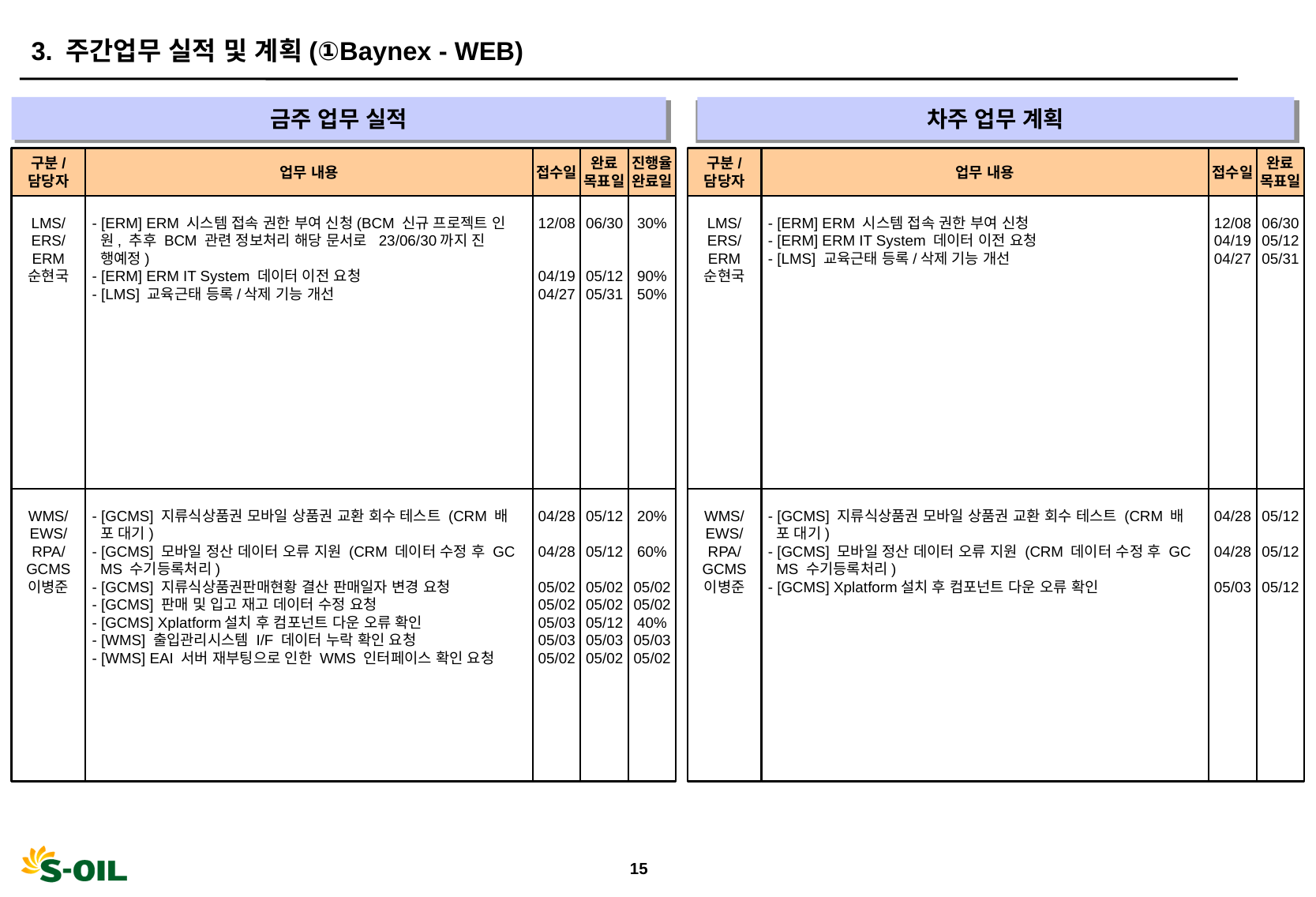

3. 주간업무 실적 및 계획(①Baynex - WEB)
금주 업무 실적
차주 업무 계획
" "
" "
구분/
담당자
업무 내용
접수일
완료
목표일
진행율
완료일
구분/
담당자
업무 내용
접수일
완료
목표일
LMS/
ERS/
ERM
순현국

- [ERM] ERM 시스템 접속 권한 부여 신청(BCM 신규 프로젝트 인
  원, 추후 BCM 관련 정보처리 해당 문서로  23/06/30까지 진
  행예정)
- [ERM] ERM IT System 데이터 이전 요청
- [LMS] 교육근태 등록/삭제 기능 개선
12/08
04/19
04/27
06/30
05/12
05/31
30%
90%
50%
LMS/
ERS/
ERM
순현국

- [ERM] ERM 시스템 접속 권한 부여 신청
- [ERM] ERM IT System 데이터 이전 요청
- [LMS] 교육근태 등록/삭제 기능 개선
12/08
04/19
04/27
06/30
05/12
05/31
WMS/
EWS/
RPA/
GCMS
이병준

- [GCMS] 지류식상품권 모바일 상품권 교환 회수 테스트 (CRM 배
  포 대기)
- [GCMS] 모바일 정산 데이터 오류 지원 (CRM 데이터 수정 후 GC
  MS 수기등록처리)
- [GCMS] 지류식상품권판매현황 결산 판매일자 변경 요청
- [GCMS] 판매 및 입고 재고 데이터 수정 요청
- [GCMS] Xplatform설치 후 컴포넌트 다운 오류 확인
- [WMS] 출입관리시스템 I/F 데이터 누락 확인 요청
- [WMS] EAI 서버 재부팅으로 인한 WMS 인터페이스 확인 요청
04/28
04/28
05/02
05/02
05/03
05/03
05/02
05/12
05/12
05/02
05/02
05/12
05/03
05/02
20%
60%
05/02
05/02
40%
05/03
05/02
WMS/
EWS/
RPA/
GCMS
이병준

- [GCMS] 지류식상품권 모바일 상품권 교환 회수 테스트 (CRM 배
  포 대기)
- [GCMS] 모바일 정산 데이터 오류 지원 (CRM 데이터 수정 후 GC
  MS 수기등록처리)
- [GCMS] Xplatform설치 후 컴포넌트 다운 오류 확인
04/28
04/28
05/03
05/12
05/12
05/12